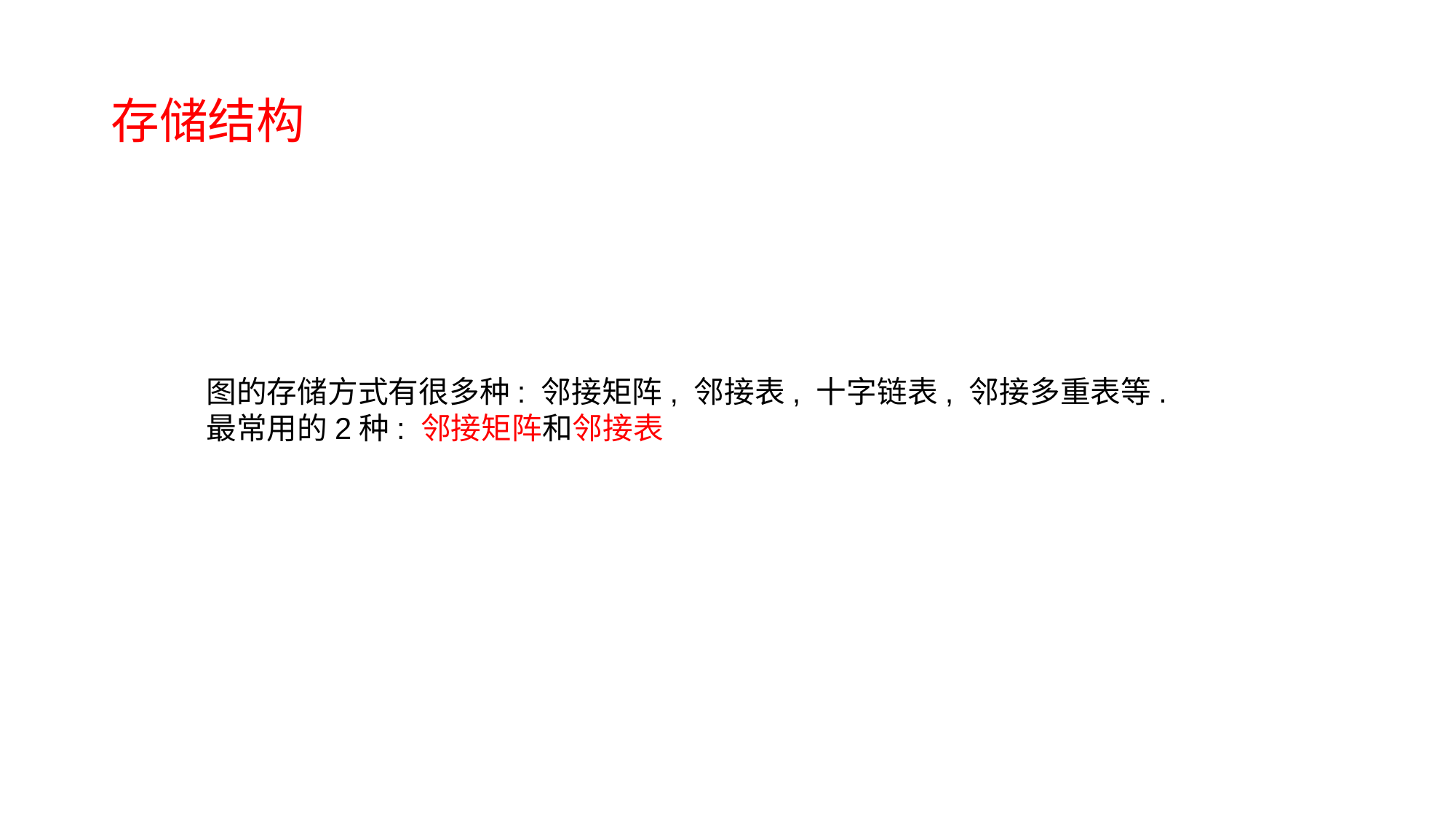

# 存储结构
图的存储方式有很多种: 邻接矩阵, 邻接表, 十字链表, 邻接多重表等.
最常用的2种: 邻接矩阵和邻接表